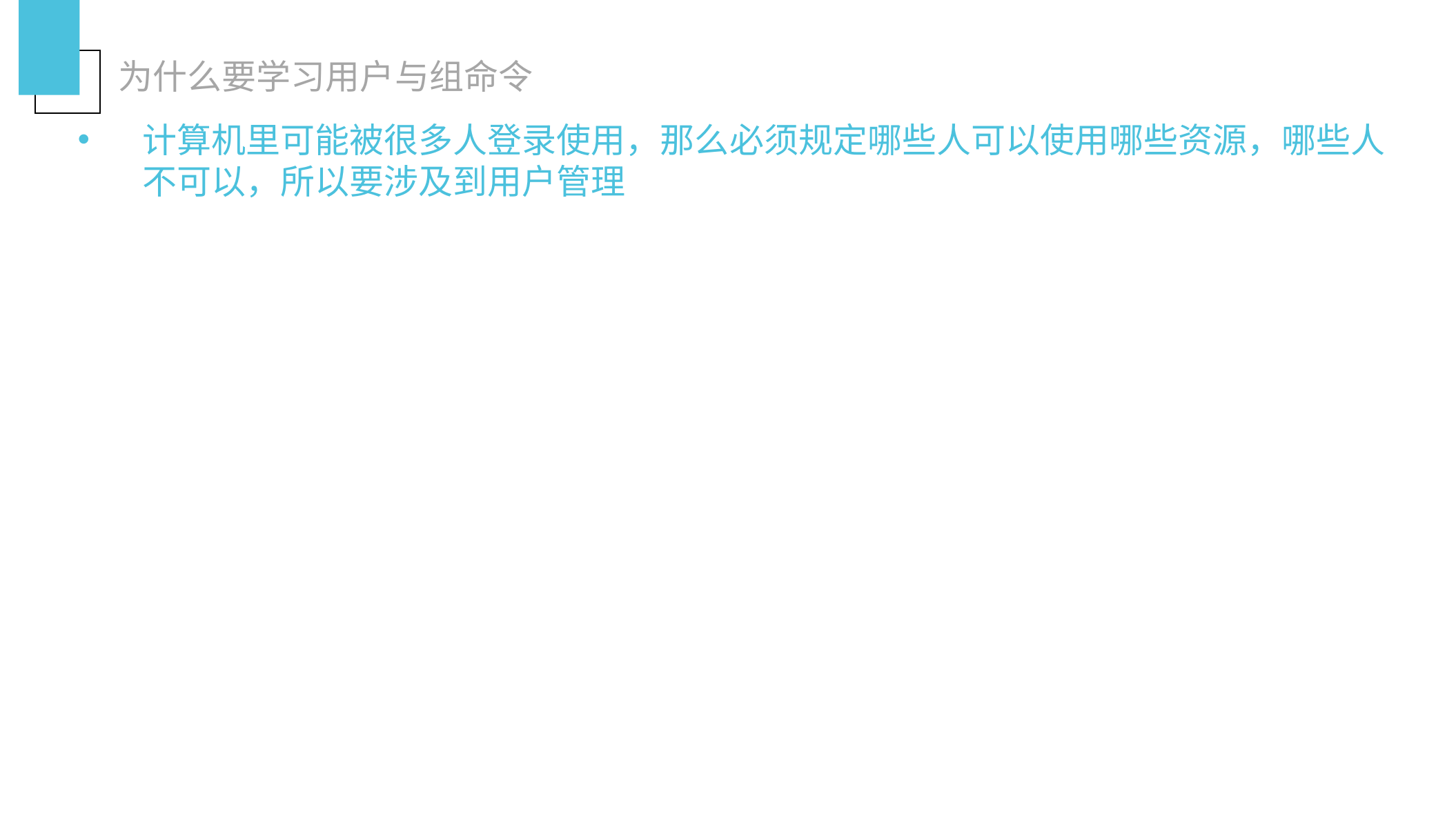

为什么要学习用户与组命令
计算机里可能被很多人登录使用，那么必须规定哪些人可以使用哪些资源，哪些人不可以，所以要涉及到用户管理